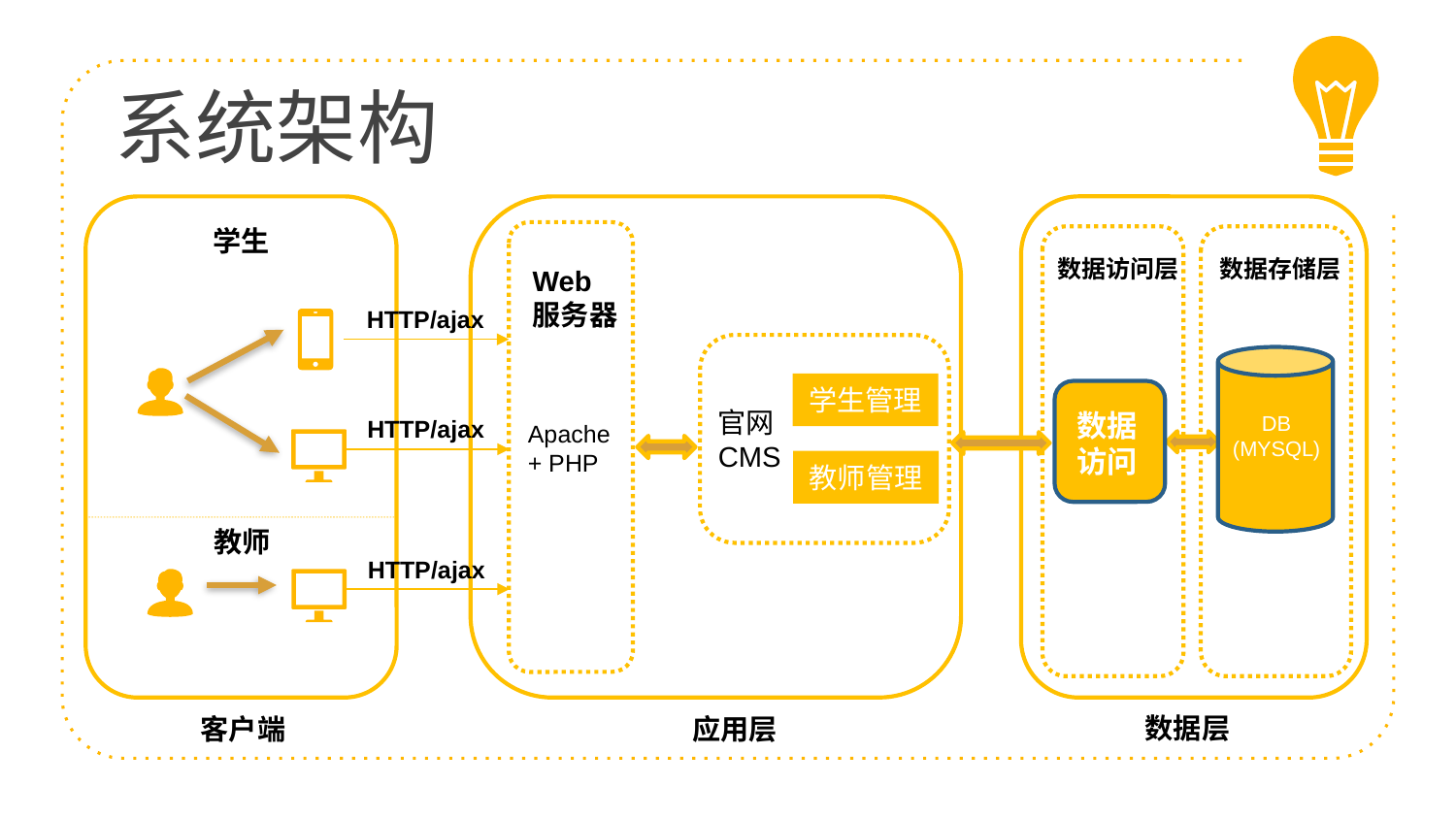

# 系统架构

学生

数据存储层
数据访问层
Web
服务器
HTTP/ajax

学生管理
官网
CMS
教师管理

DB
(MYSQL)

数据访问
HTTP/ajax

Apache
+ PHP

教师
HTTP/ajax

数据层
应用层
客户端